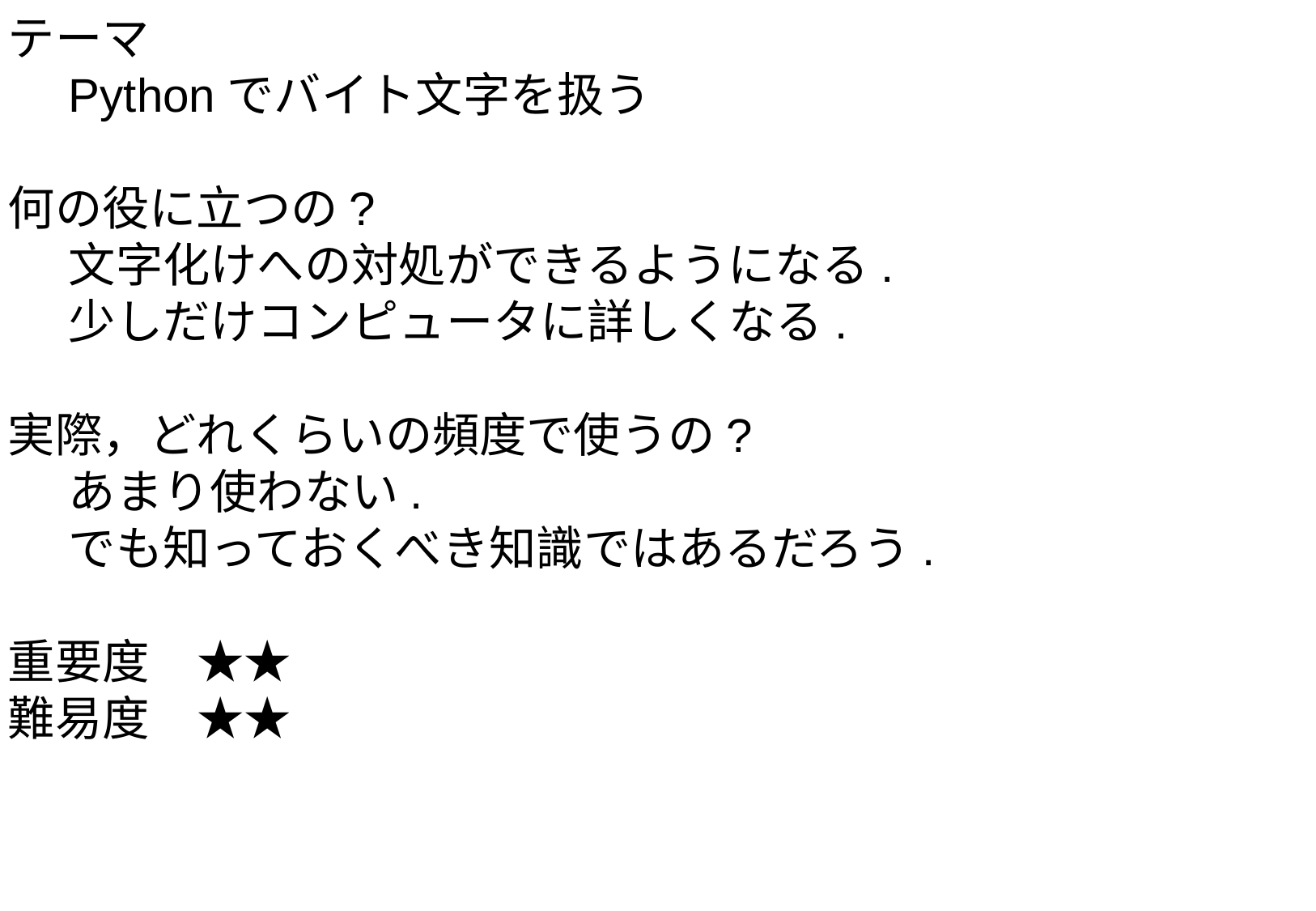

テーマ
Pythonでバイト文字を扱う

何の役に立つの?
文字化けへの対処ができるようになる.
少しだけコンピュータに詳しくなる.

実際，どれくらいの頻度で使うの?
あまり使わない.
でも知っておくべき知識ではあるだろう.

重要度　★★
難易度　★★